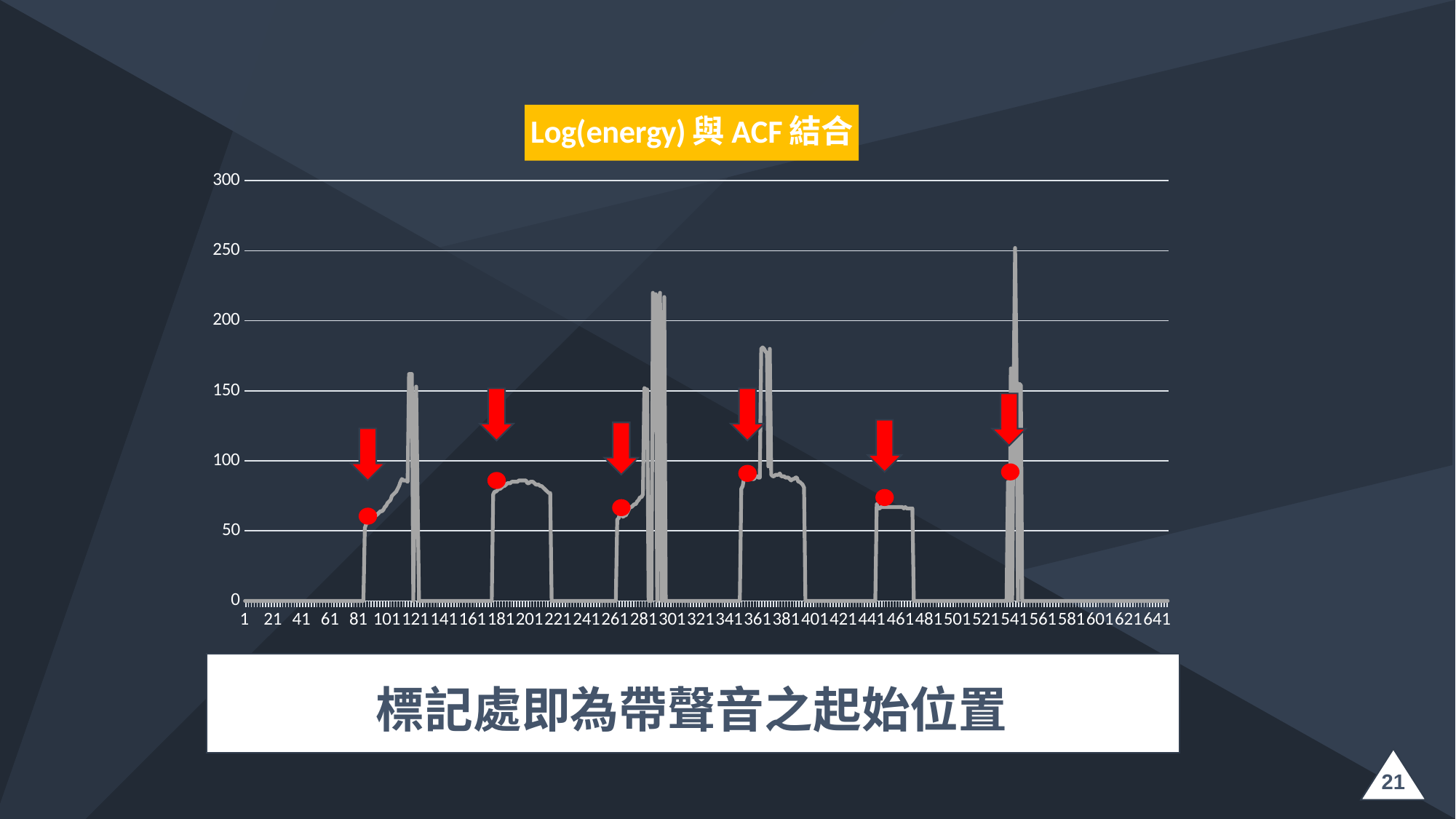

### Chart: Log(energy)與ACF結合

| Category |  |
|---|---|

標記處即為帶聲音之起始位置

21